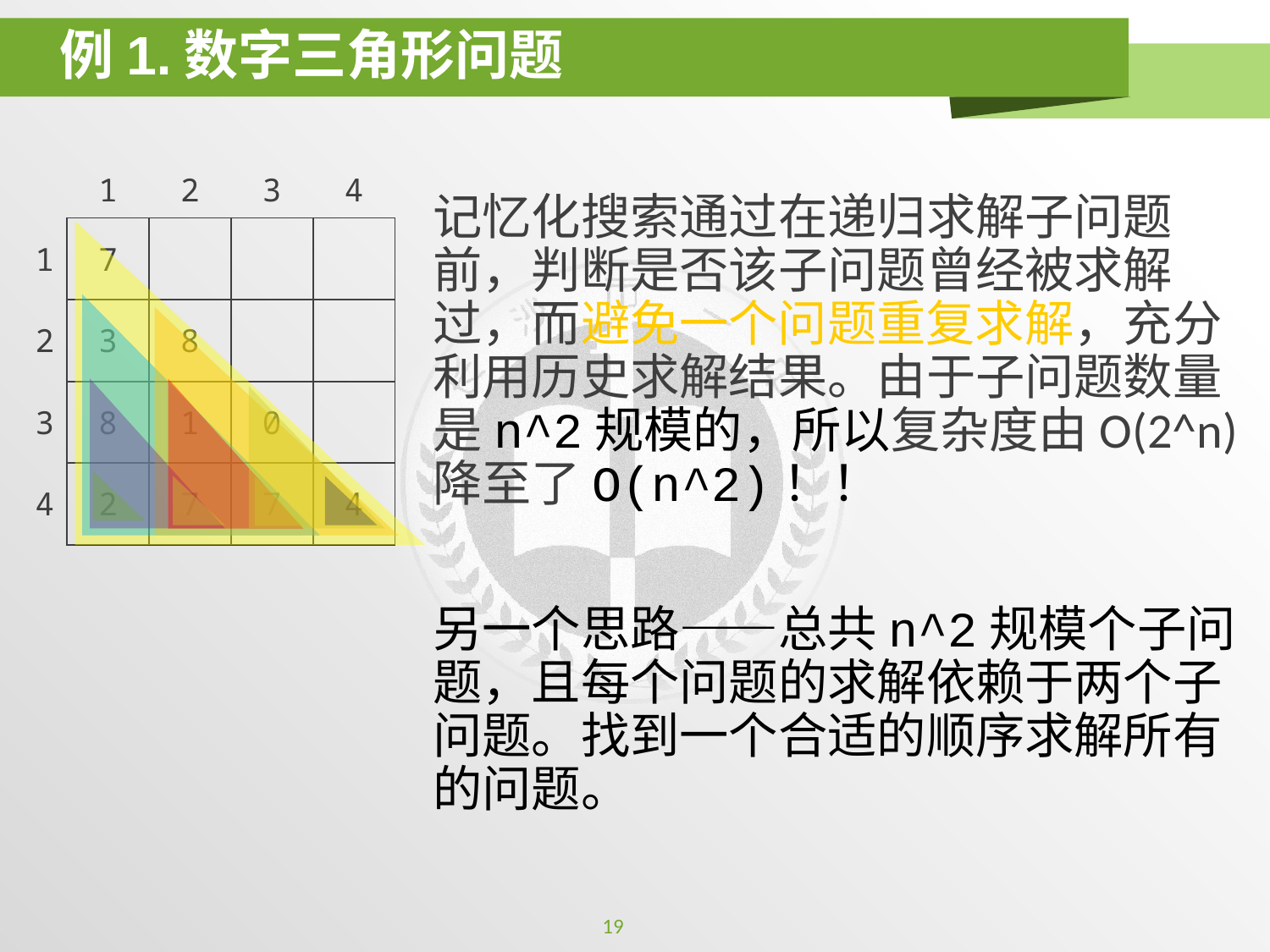

# 例1.数字三角形问题
|  | 1 | 2 | 3 | 4 |
| --- | --- | --- | --- | --- |
| 1 | 7 |  |  |  |
| 2 | 3 | 8 |  |  |
| 3 | 8 | 1 | 0 |  |
| 4 | 2 | 7 | 7 | 4 |
记忆化搜索通过在递归求解子问题前，判断是否该子问题曾经被求解过，而避免一个问题重复求解，充分利用历史求解结果。由于子问题数量是n^2规模的，所以复杂度由O(2^n)降至了O(n^2)！！

另一个思路——总共n^2规模个子问题，且每个问题的求解依赖于两个子问题。找到一个合适的顺序求解所有的问题。

19